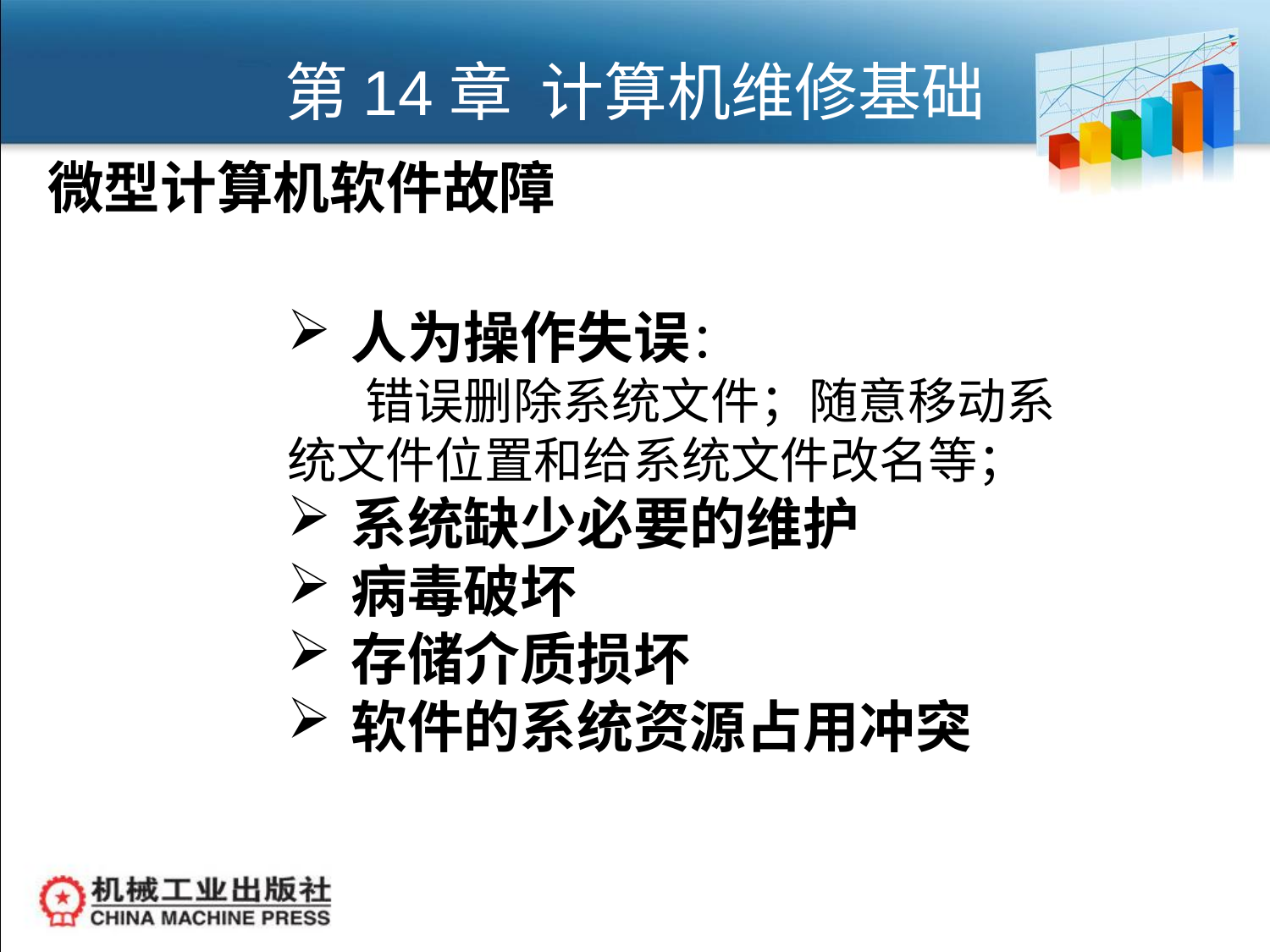

# 第14章  计算机维修基础
微型计算机软件故障
人为操作失误：
      错误删除系统文件；随意移动系统文件位置和给系统文件改名等；
系统缺少必要的维护
病毒破坏
存储介质损坏
软件的系统资源占用冲突